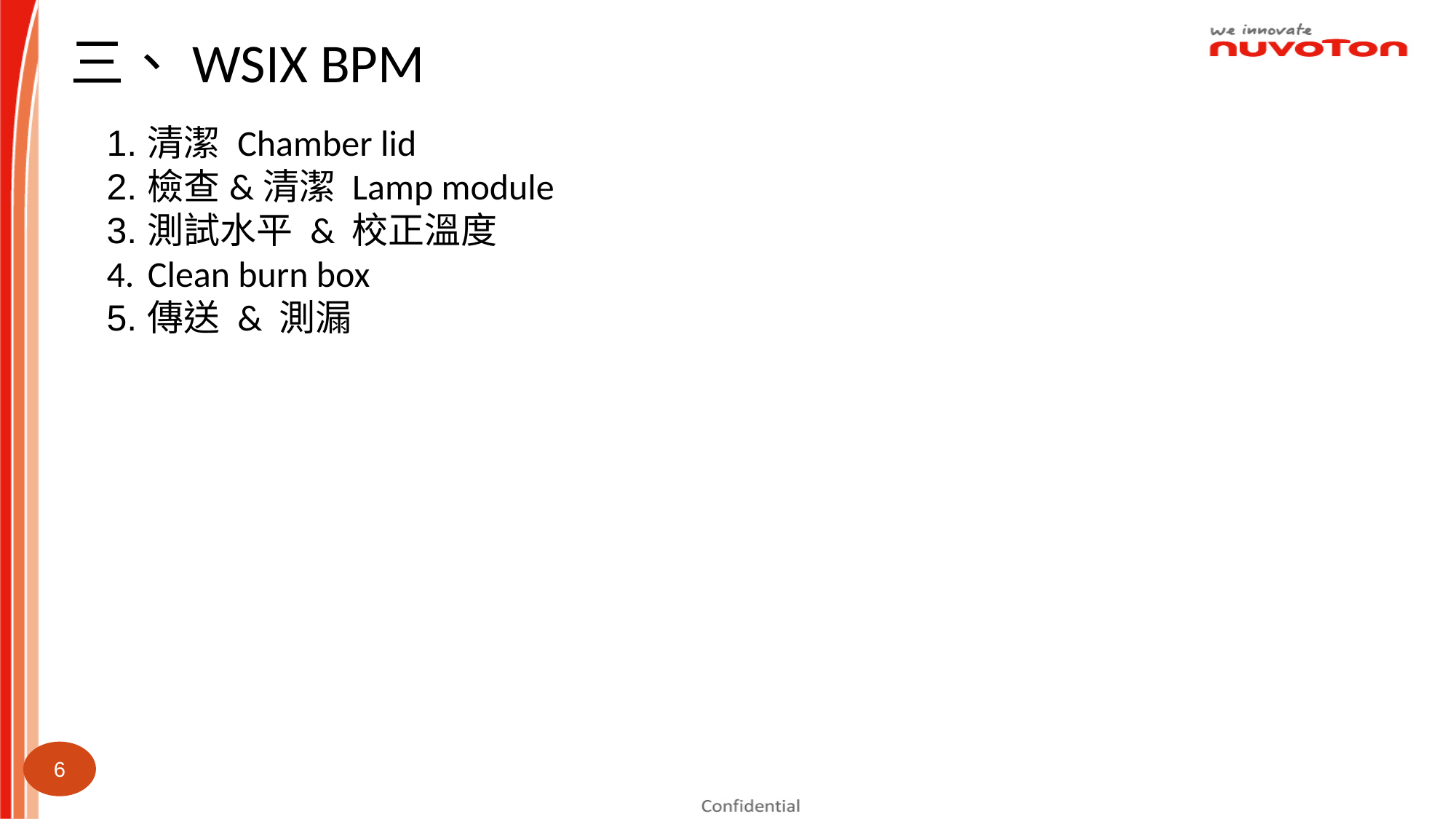

三、WSIX BPM
清潔 Chamber lid
檢查&清潔 Lamp module
測試水平 & 校正溫度
Clean burn box
傳送 & 測漏
6